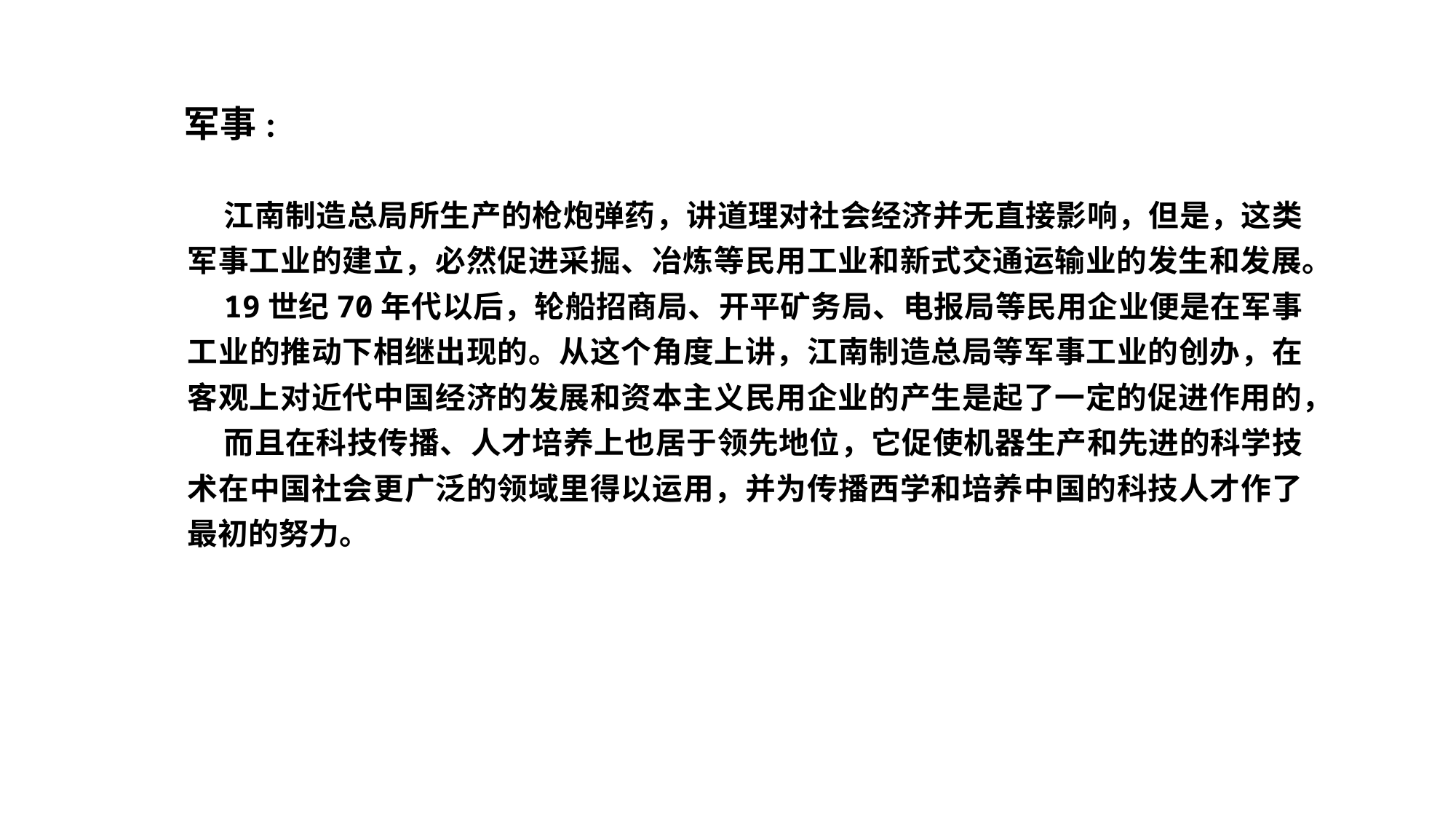

军事:
江南制造总局所生产的枪炮弹药，讲道理对社会经济并无直接影响，但是，这类军事工业的建立，必然促进采掘、冶炼等民用工业和新式交通运输业的发生和发展。
19世纪70年代以后，轮船招商局、开平矿务局、电报局等民用企业便是在军事工业的推动下相继出现的。从这个角度上讲，江南制造总局等军事工业的创办，在客观上对近代中国经济的发展和资本主义民用企业的产生是起了一定的促进作用的，
而且在科技传播、人才培养上也居于领先地位，它促使机器生产和先进的科学技术在中国社会更广泛的领域里得以运用，并为传播西学和培养中国的科技人才作了最初的努力。